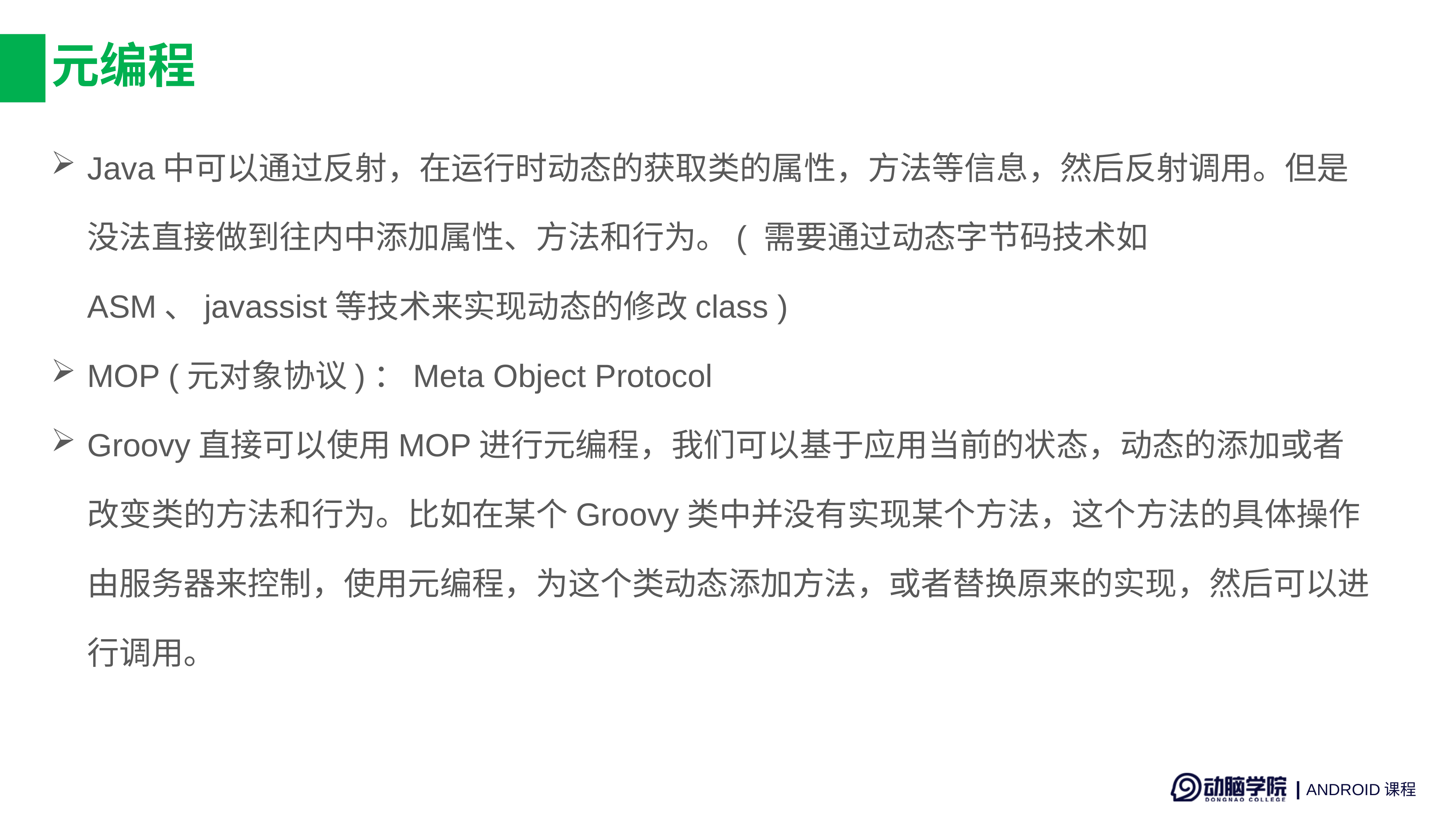

# 元编程
Java中可以通过反射，在运行时动态的获取类的属性，方法等信息，然后反射调用。但是没法直接做到往内中添加属性、方法和行为。( 需要通过动态字节码技术如ASM、javassist等技术来实现动态的修改class )
MOP (元对象协议)：Meta Object Protocol
Groovy直接可以使用MOP进行元编程，我们可以基于应用当前的状态，动态的添加或者改变类的方法和行为。比如在某个Groovy类中并没有实现某个方法，这个方法的具体操作由服务器来控制，使用元编程，为这个类动态添加方法，或者替换原来的实现，然后可以进行调用。